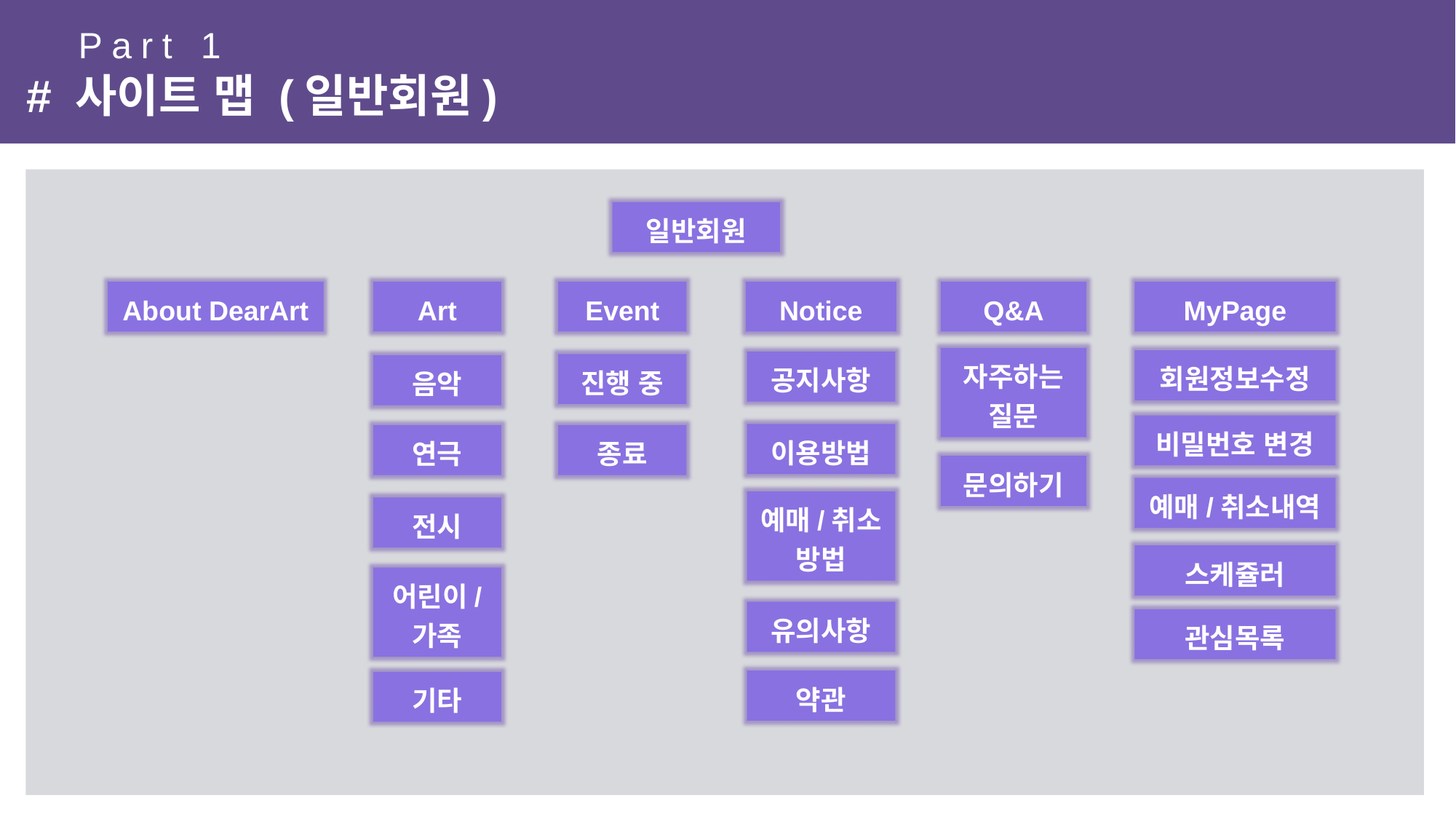

Part 1
# 사이트 맵 (일반회원)

일반회원
About DearArt
Art
Event
Notice
Q&A
MyPage
자주하는
질문
회원정보수정
공지사항
진행 중
음악
비밀번호 변경
이용방법
연극
종료
문의하기
예매/취소내역
예매/취소
방법
전시
스케쥴러
어린이/
가족
유의사항
관심목록
약관
기타